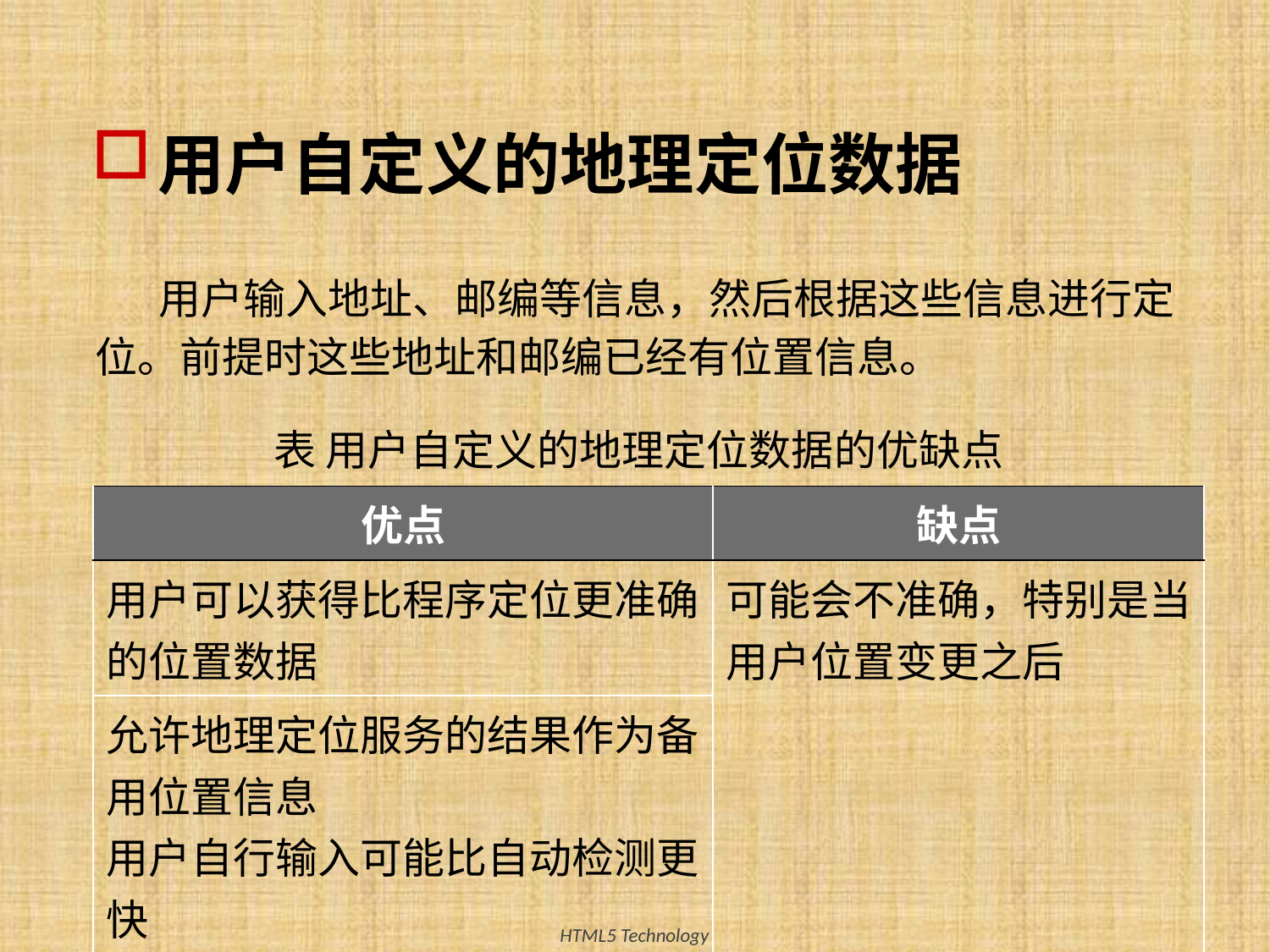

# 用户自定义的地理定位数据
用户输入地址、邮编等信息，然后根据这些信息进行定位。前提时这些地址和邮编已经有位置信息。
表 用户自定义的地理定位数据的优缺点
| 优点 | 缺点 |
| --- | --- |
| 用户可以获得比程序定位更准确的位置数据 | 可能会不准确，特别是当用户位置变更之后 |
| 允许地理定位服务的结果作为备用位置信息 用户自行输入可能比自动检测更快 |  |
12
HTML5 Technology